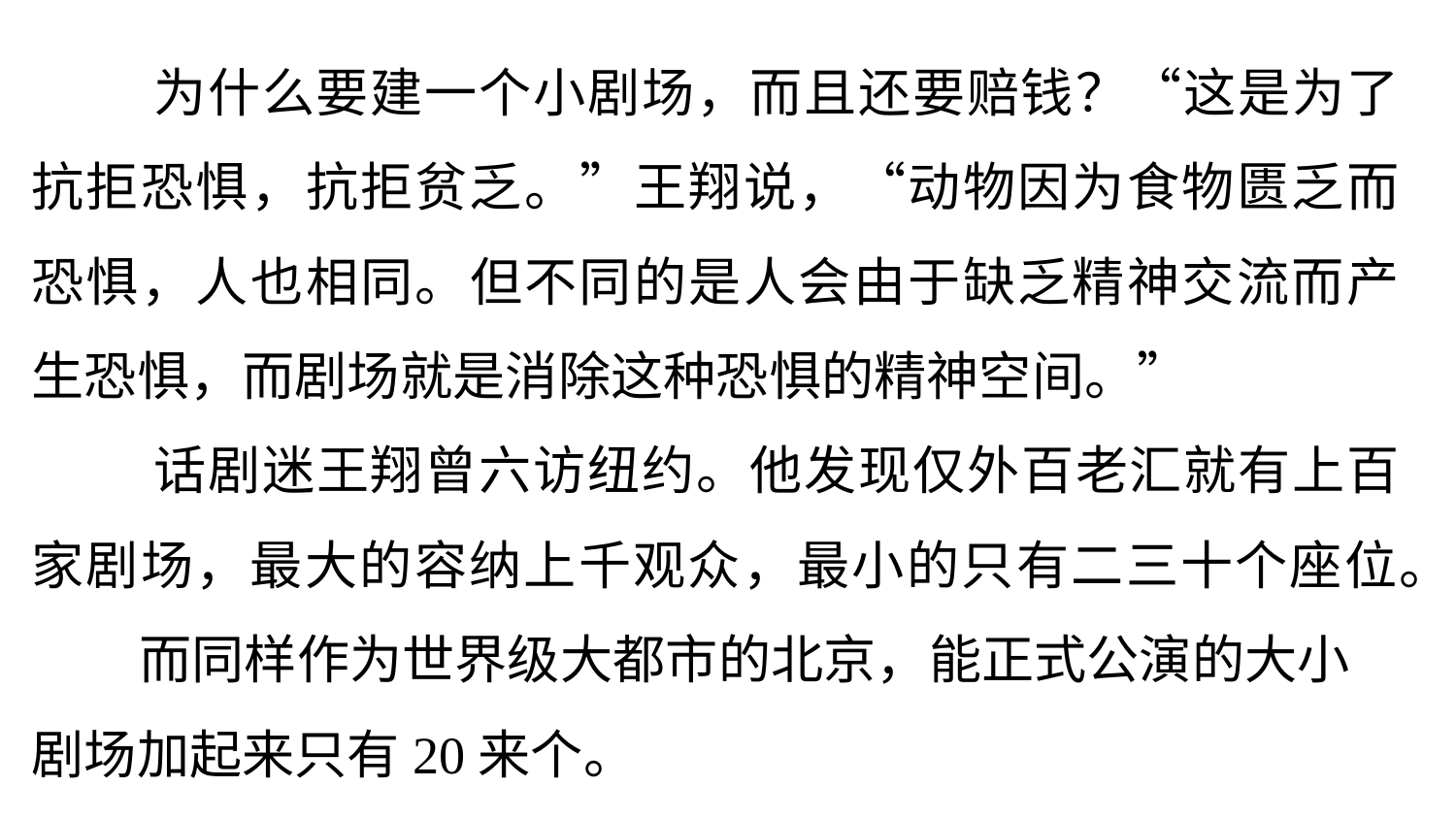

为什么要建一个小剧场，而且还要赔钱？“这是为了抗拒恐惧，抗拒贫乏。”王翔说，“动物因为食物匮乏而恐惧，人也相同。但不同的是人会由于缺乏精神交流而产生恐惧，而剧场就是消除这种恐惧的精神空间。”
        话剧迷王翔曾六访纽约。他发现仅外百老汇就有上百家剧场，最大的容纳上千观众，最小的只有二三十个座位。
        而同样作为世界级大都市的北京，能正式公演的大小剧场加起来只有20来个。